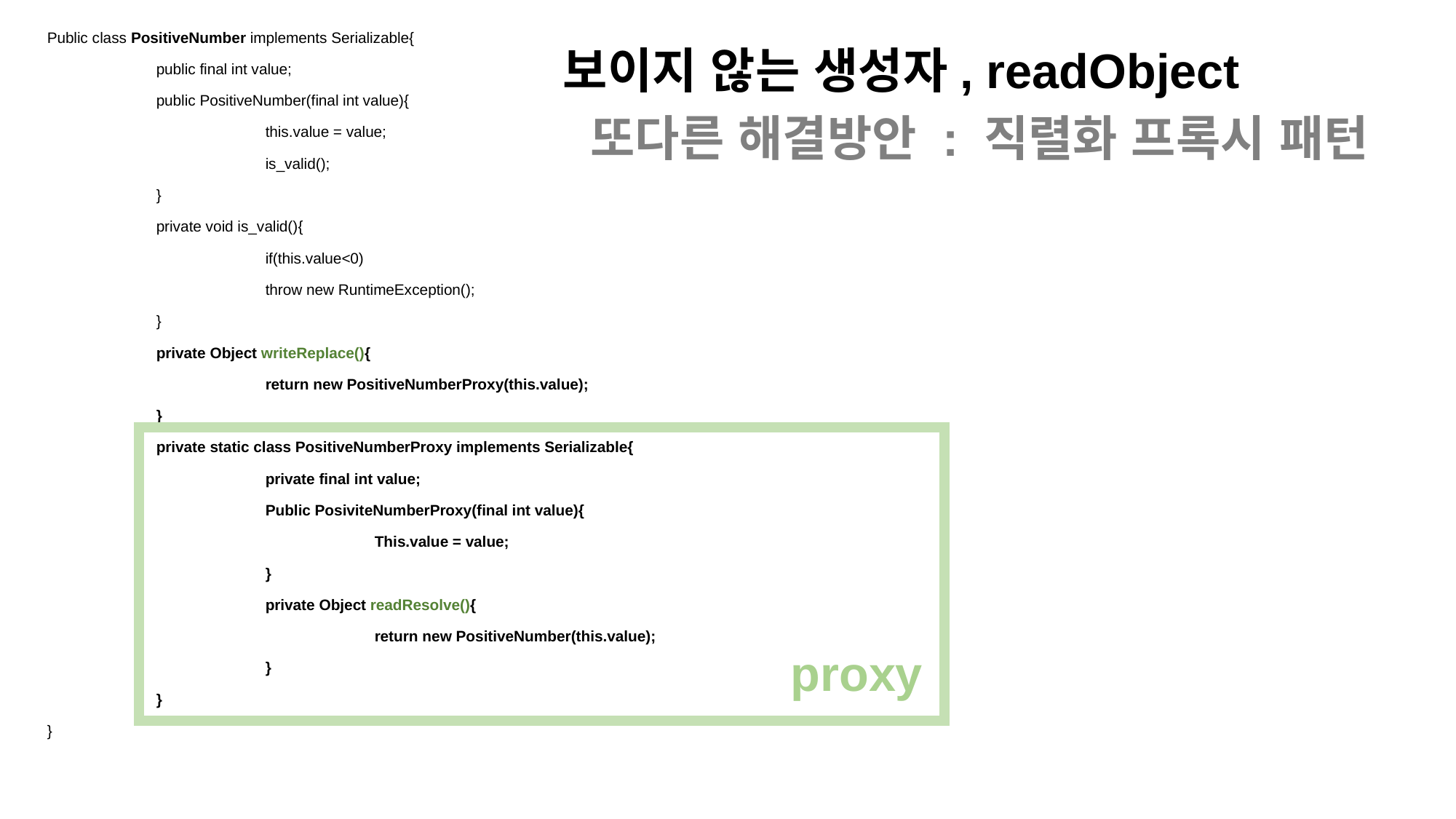

# 보이지 않는 생성자, readObject
Public class PositiveNumber implements Serializable{
	public final int value;
	public PositiveNumber(final int value){
		this.value = value;
		is_valid();
	}
	private void is_valid(){
		if(this.value<0)
		throw new RuntimeException();
	}
	private Object writeReplace(){
		return new PositiveNumberProxy(this.value);
	}
	private static class PositiveNumberProxy implements Serializable{
		private final int value;
		Public PosiviteNumberProxy(final int value){
			This.value = value;
		}
		private Object readResolve(){
			return new PositiveNumber(this.value);
		}
	}
}
또다른 해결방안 : 직렬화 프록시 패턴

proxy